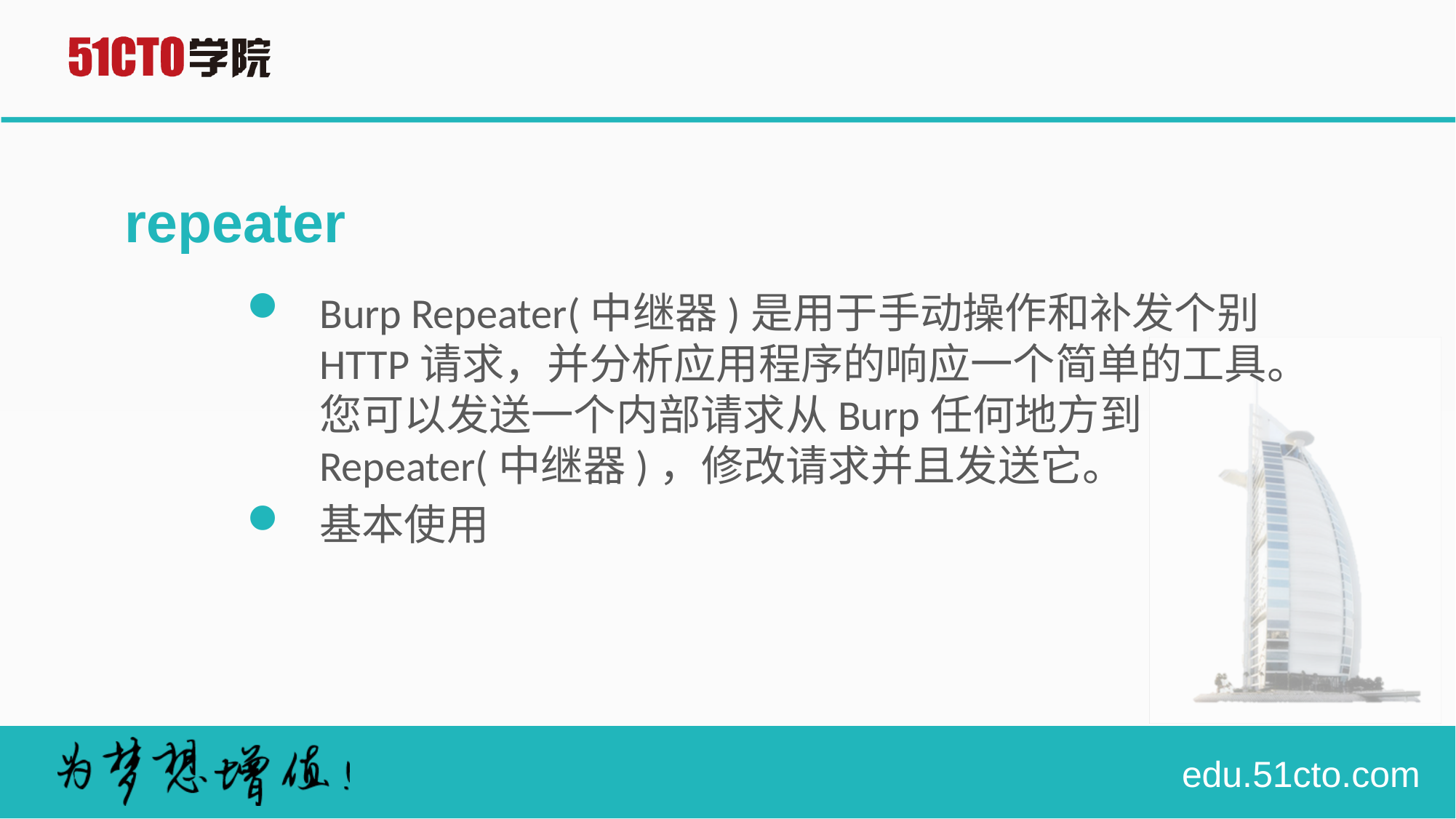

# repeater
Burp Repeater(中继器)是用于手动操作和补发个别HTTP请求，并分析应用程序的响应一个简单的工具。您可以发送一个内部请求从Burp任何地方到Repeater(中继器)，修改请求并且发送它。
基本使用